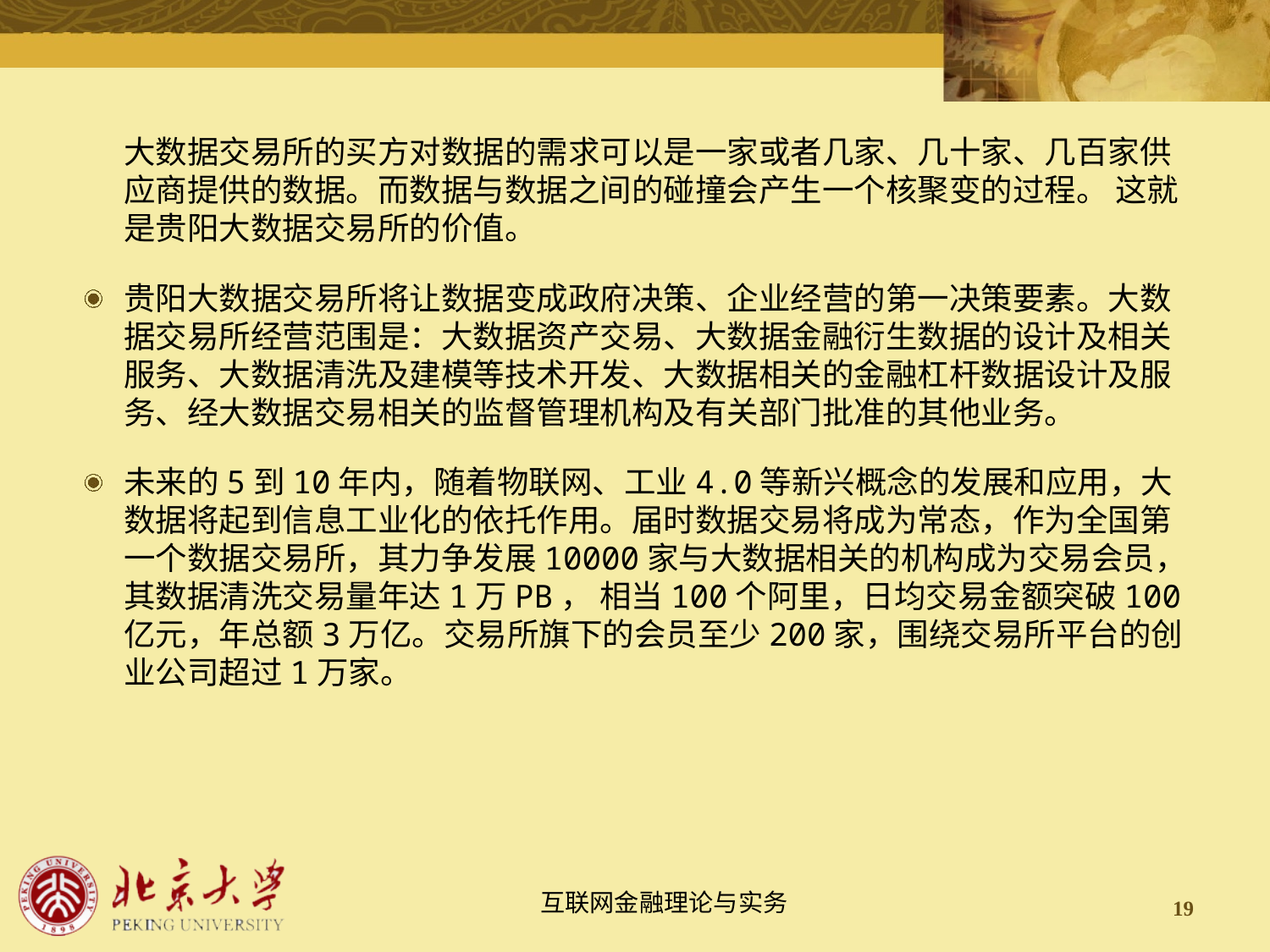

大数据交易所的买方对数据的需求可以是一家或者几家、几十家、几百家供应商提供的数据。而数据与数据之间的碰撞会产生一个核聚变的过程。 这就是贵阳大数据交易所的价值。
贵阳大数据交易所将让数据变成政府决策、企业经营的第一决策要素。大数据交易所经营范围是：大数据资产交易、大数据金融衍生数据的设计及相关服务、大数据清洗及建模等技术开发、大数据相关的金融杠杆数据设计及服务、经大数据交易相关的监督管理机构及有关部门批准的其他业务。
未来的5到10年内，随着物联网、工业4.0等新兴概念的发展和应用，大数据将起到信息工业化的依托作用。届时数据交易将成为常态，作为全国第一个数据交易所，其力争发展10000家与大数据相关的机构成为交易会员，其数据清洗交易量年达1万PB， 相当100个阿里，日均交易金额突破100亿元，年总额3万亿。交易所旗下的会员至少200家，围绕交易所平台的创业公司超过1万家。

19